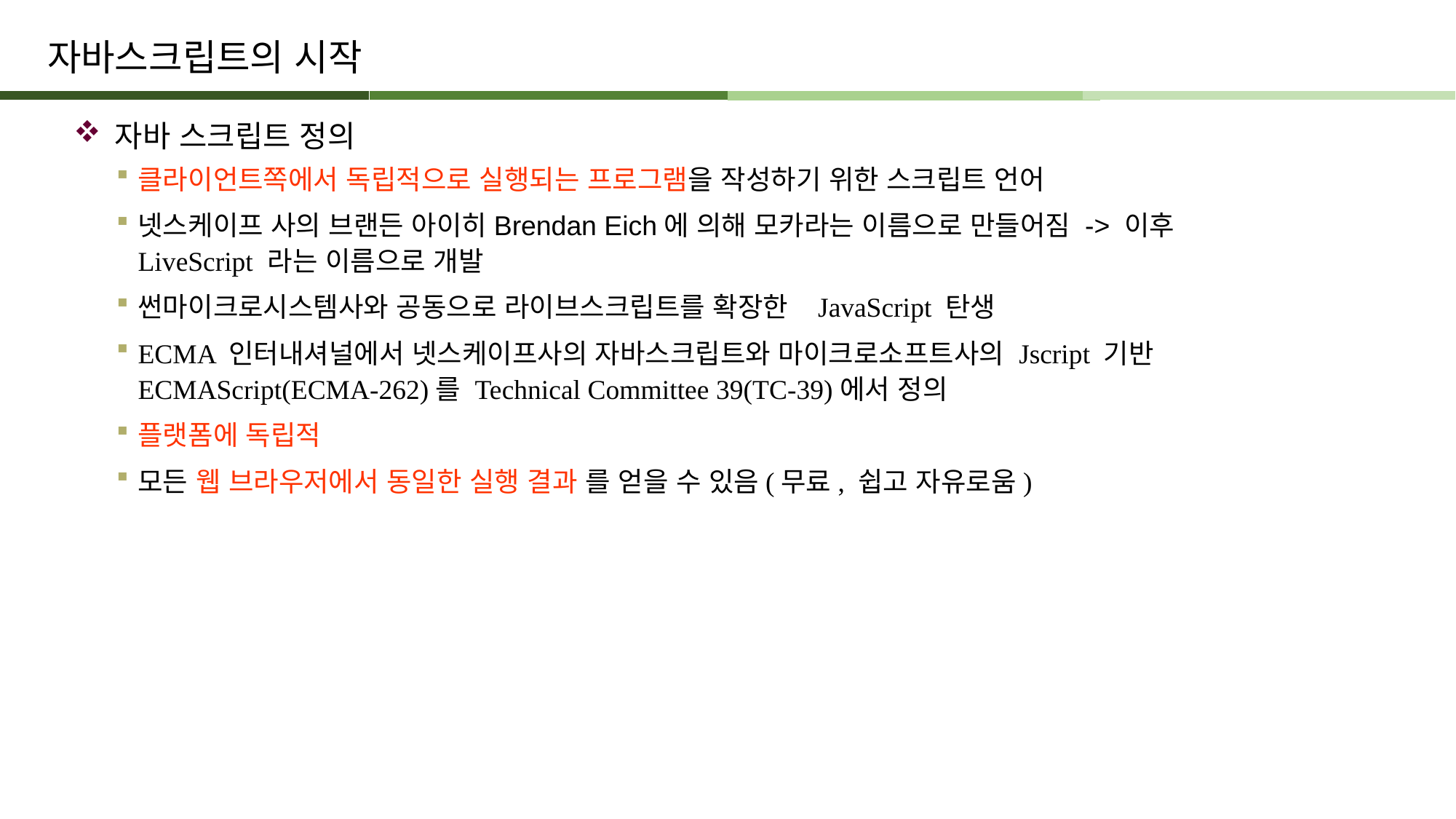

# 자바스크립트의 시작
자바 스크립트 정의
클라이언트쪽에서 독립적으로 실행되는 프로그램을 작성하기 위한 스크립트 언어
넷스케이프 사의 브랜든 아이히Brendan Eich에 의해 모카라는 이름으로 만들어짐 -> 이후 LiveScript 라는 이름으로 개발
썬마이크로시스템사와 공동으로 라이브스크립트를 확장한   JavaScript 탄생
ECMA 인터내셔널에서 넷스케이프사의 자바스크립트와 마이크로소프트사의 Jscript 기반  ECMAScript(ECMA-262)를 Technical Committee 39(TC-39)에서 정의
플랫폼에 독립적
모든 웹 브라우저에서 동일한 실행 결과 를 얻을 수 있음(무료, 쉽고 자유로움)